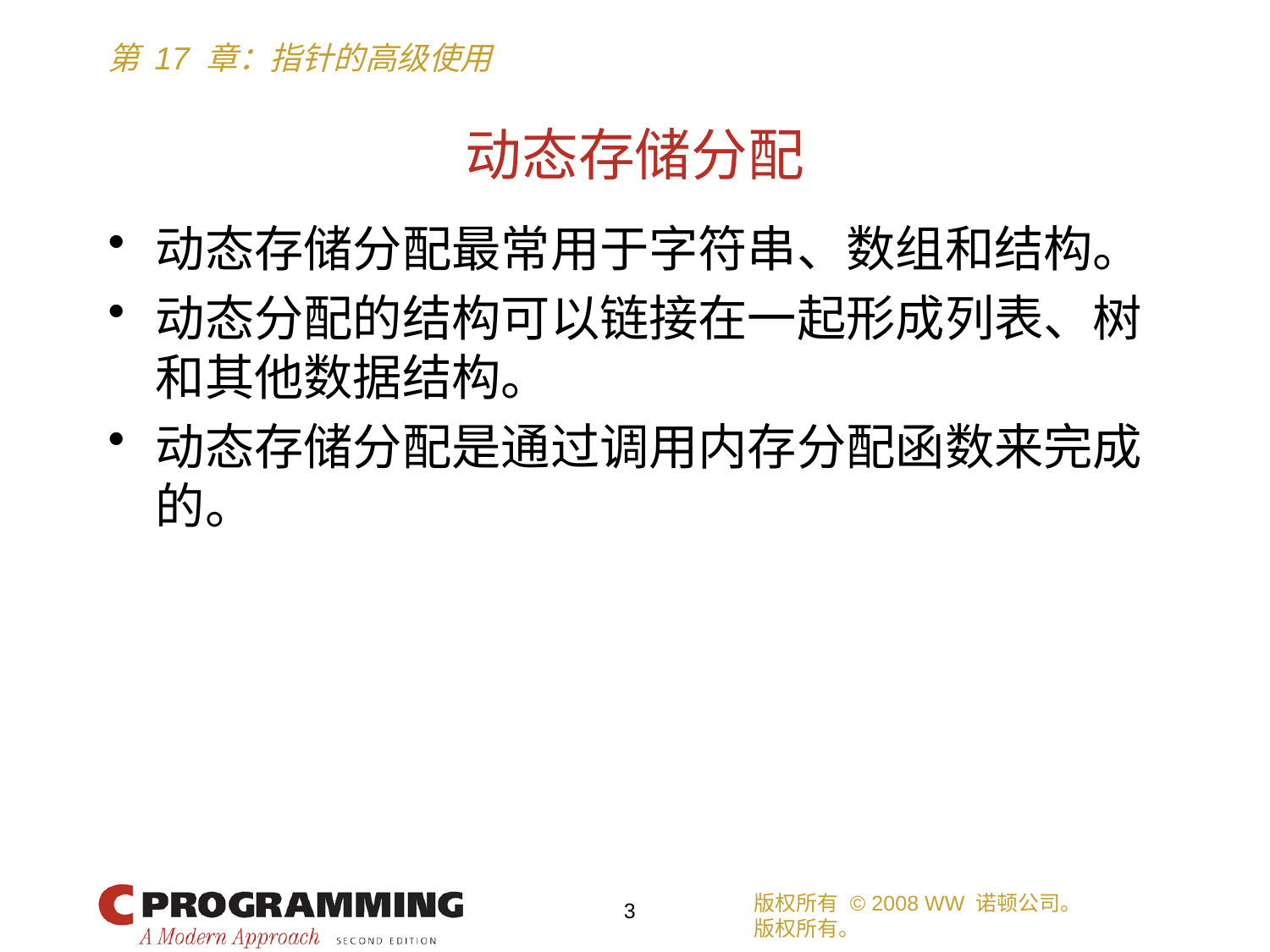

# 动态存储分配
动态存储分配最常用于字符串、数组和结构。
动态分配的结构可以链接在一起形成列表、树和其他数据结构。
动态存储分配是通过调用内存分配函数来完成的。

版权所有 © 2008 WW 诺顿公司。
版权所有。
3